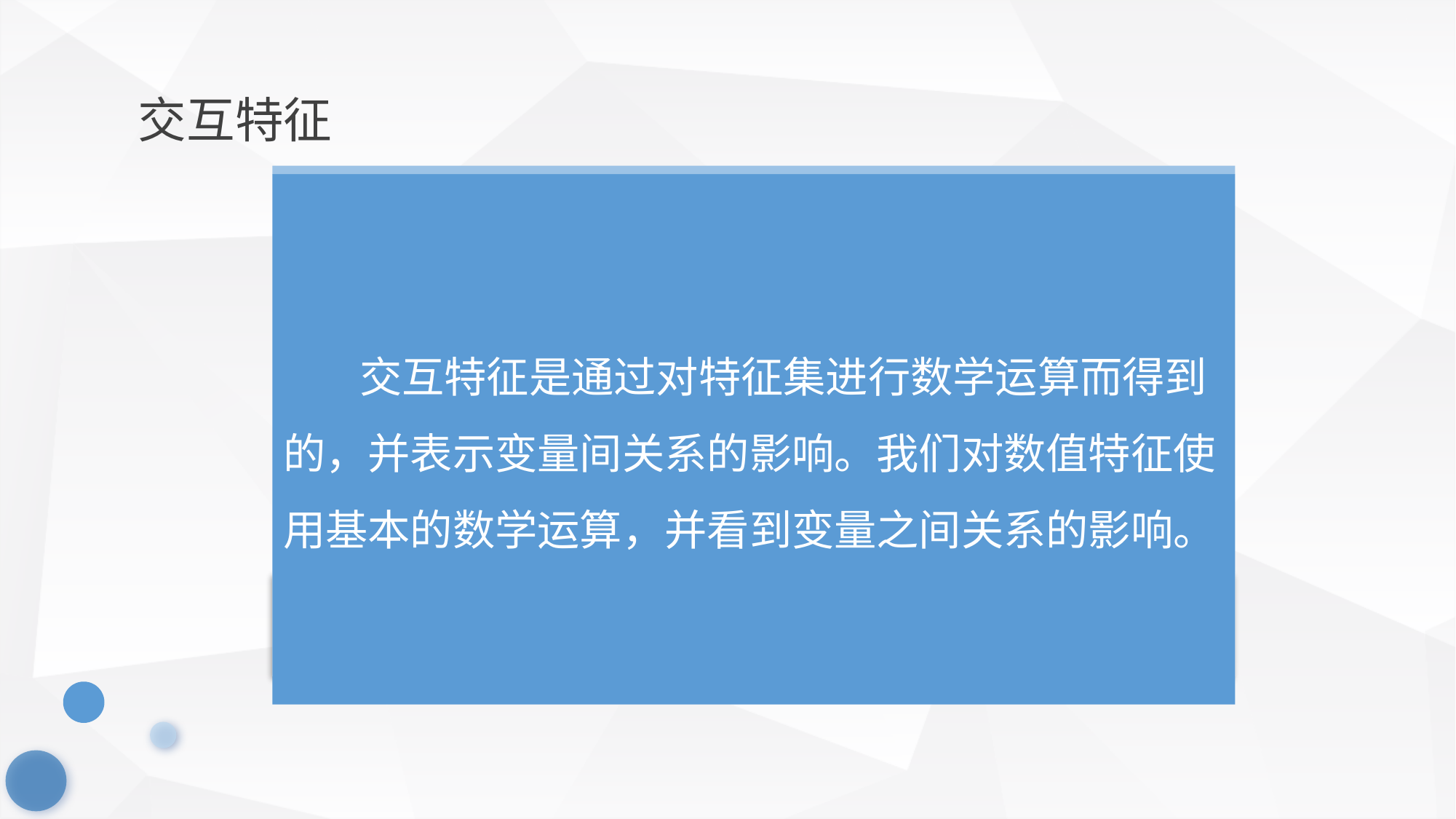

交互特征

       交互特征是通过对特征集进行数学运算而得到的，并表示变量间关系的影响。我们对数值特征使用基本的数学运算，并看到变量之间关系的影响。